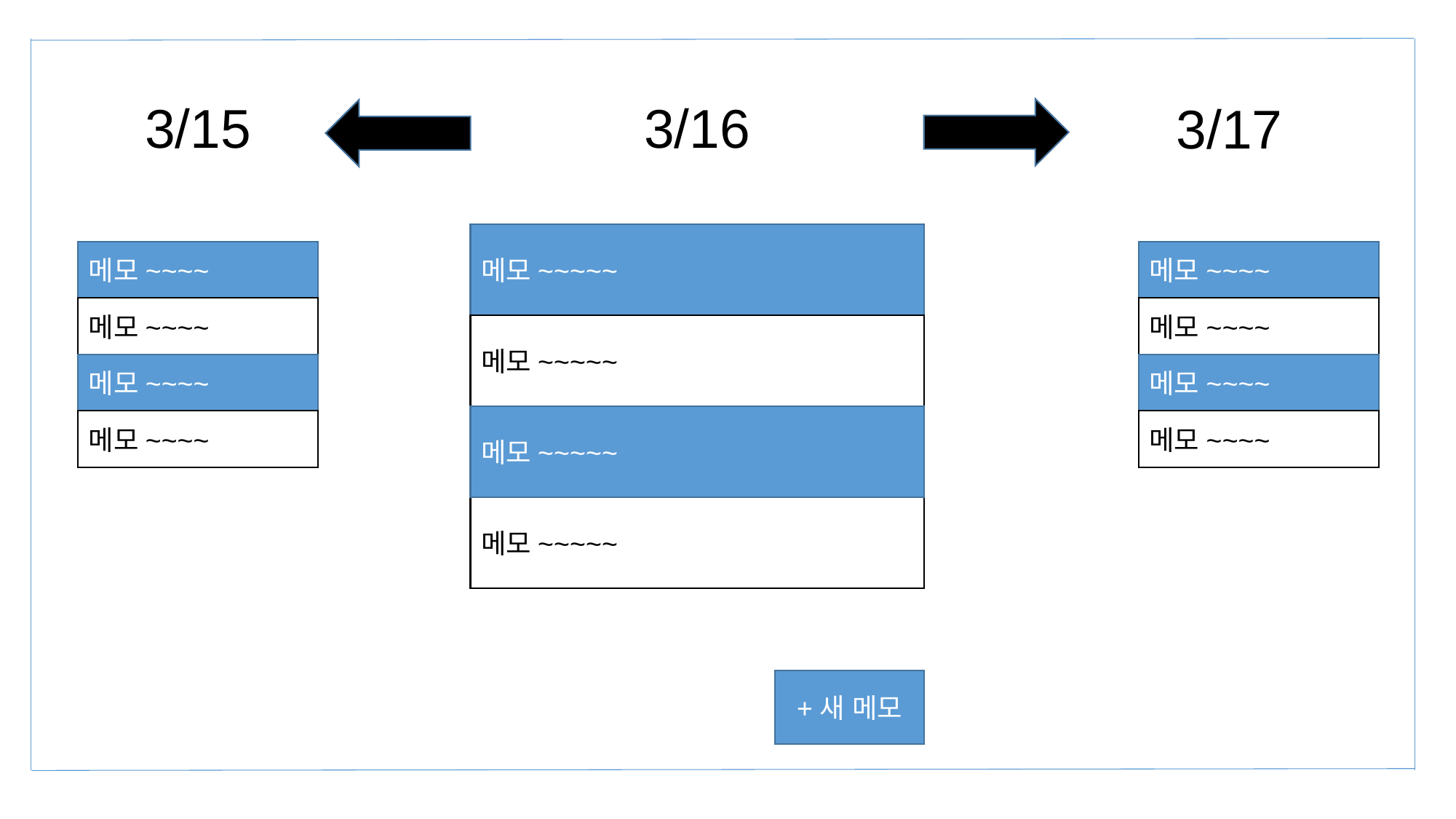

3/15
3/16
3/17

메모~~~~~
메모~~~~
메모~~~~
메모~~~~
메모~~~~
메모~~~~~
메모~~~~
메모~~~~
메모~~~~~
메모~~~~
메모~~~~
메모~~~~~
+새 메모